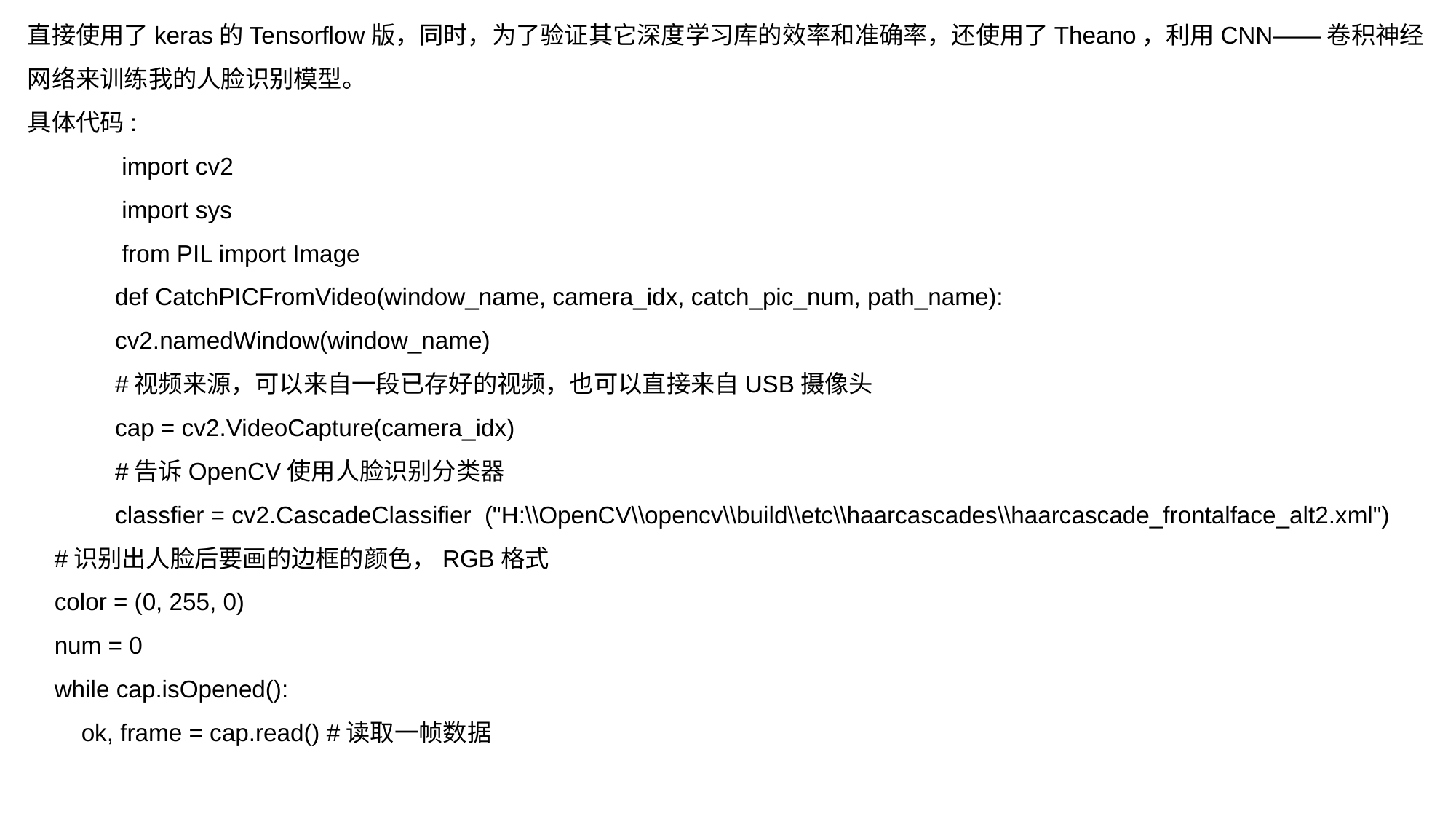

直接使用了keras的Tensorflow版，同时，为了验证其它深度学习库的效率和准确率，还使用了Theano，利用CNN——卷积神经网络来训练我的人脸识别模型。
具体代码:
              import cv2
              import sys
              from PIL import Image
             def CatchPICFromVideo(window_name, camera_idx, catch_pic_num, path_name):
             cv2.namedWindow(window_name)
             #视频来源，可以来自一段已存好的视频，也可以直接来自USB摄像头
             cap = cv2.VideoCapture(camera_idx)
             #告诉OpenCV使用人脸识别分类器
             classfier = cv2.CascadeClassifier  ("H:\\OpenCV\\opencv\\build\\etc\\haarcascades\\haarcascade_frontalface_alt2.xml")
    #识别出人脸后要画的边框的颜色，RGB格式
    color = (0, 255, 0)
    num = 0
    while cap.isOpened():
        ok, frame = cap.read() #读取一帧数据